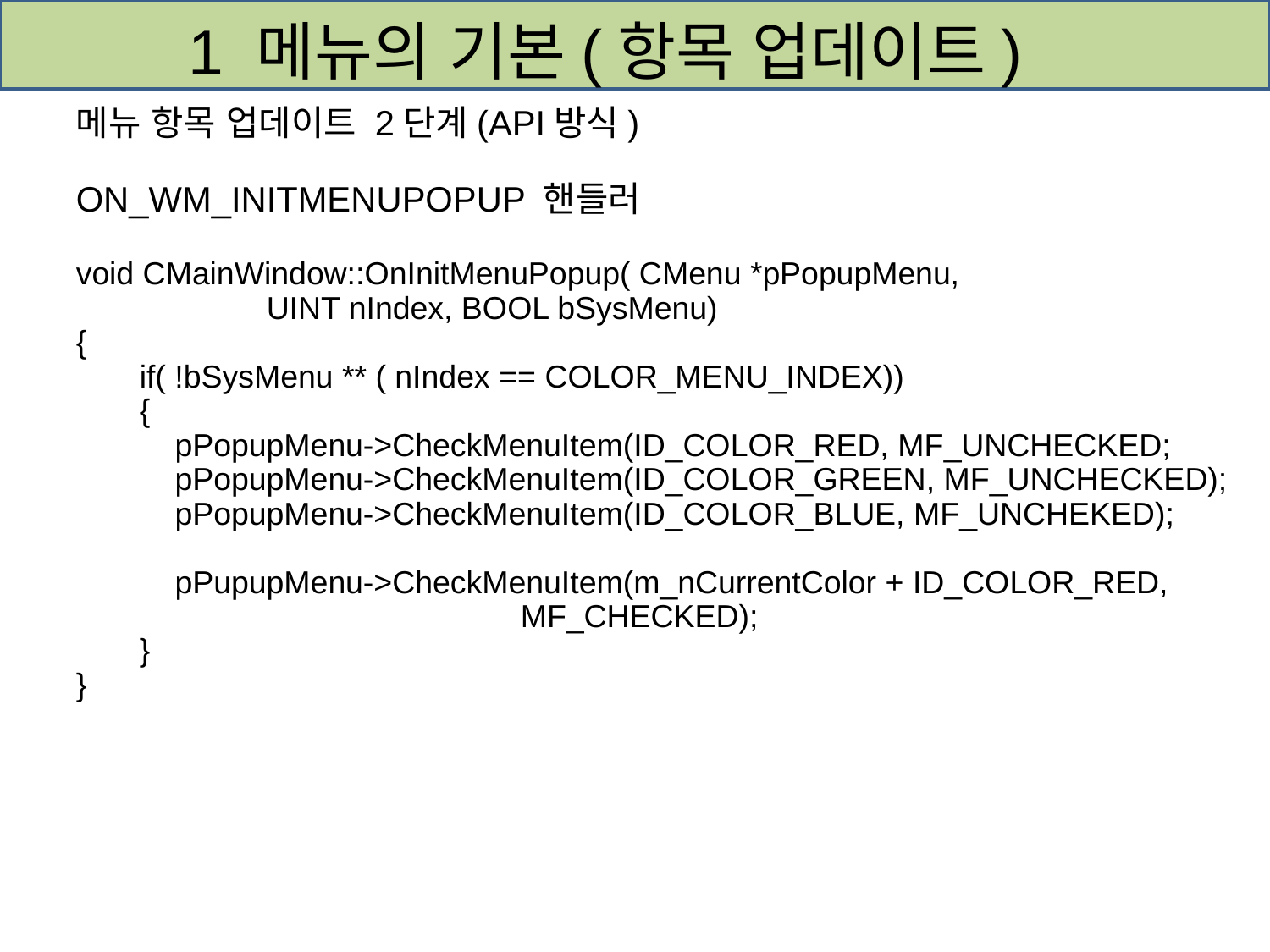

# 1 메뉴의 기본(항목 업데이트)
메뉴 항목 업데이트 2단계(API방식)

ON_WM_INITMENUPOPUP 핸들러

void CMainWindow::OnInitMenuPopup( CMenu *pPopupMenu,
		UINT nIndex, BOOL bSysMenu)
{
	if( !bSysMenu ** ( nIndex == COLOR_MENU_INDEX))
	{
	    pPopupMenu->CheckMenuItem(ID_COLOR_RED, MF_UNCHECKED;
	    pPopupMenu->CheckMenuItem(ID_COLOR_GREEN, MF_UNCHECKED);
	    pPopupMenu->CheckMenuItem(ID_COLOR_BLUE, MF_UNCHEKED);

	    pPupupMenu->CheckMenuItem(m_nCurrentColor + ID_COLOR_RED,
				MF_CHECKED);
	}
}